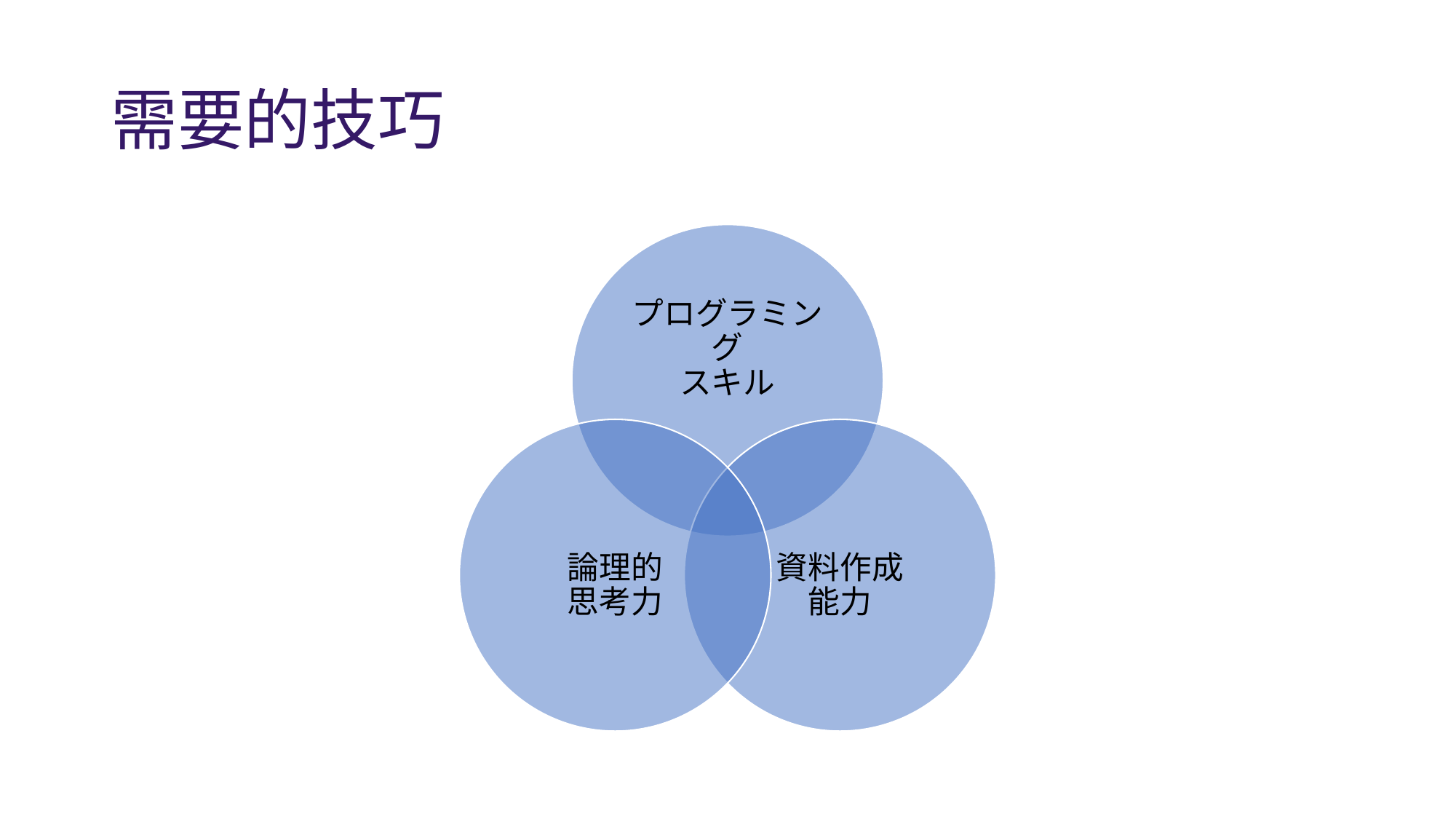

# 需要的技巧
プログラミング
スキル
資料作成
能力
論理的
思考力